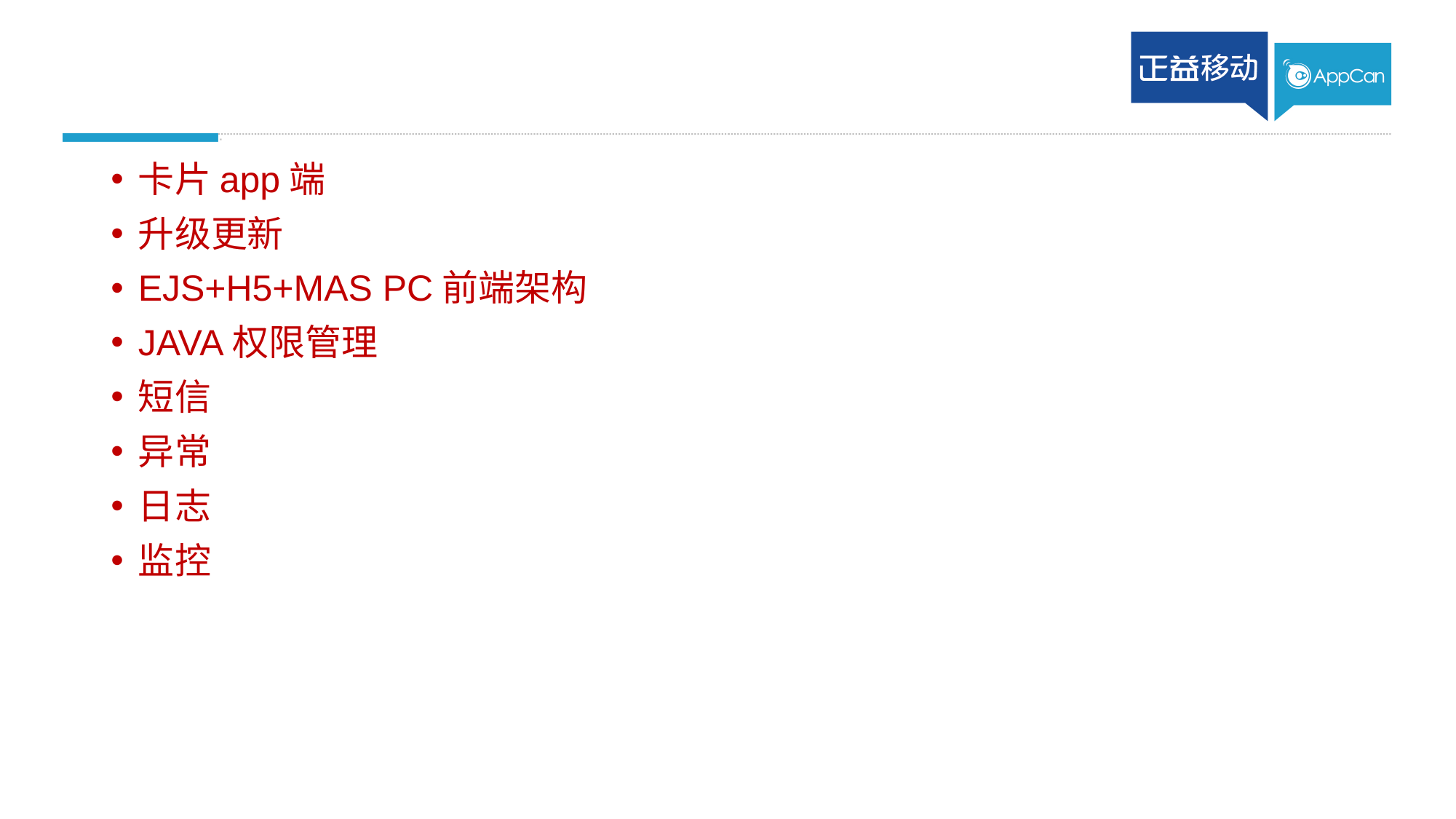

#
卡片app端
升级更新
EJS+H5+MAS PC前端架构
JAVA权限管理
短信
异常
日志
监控